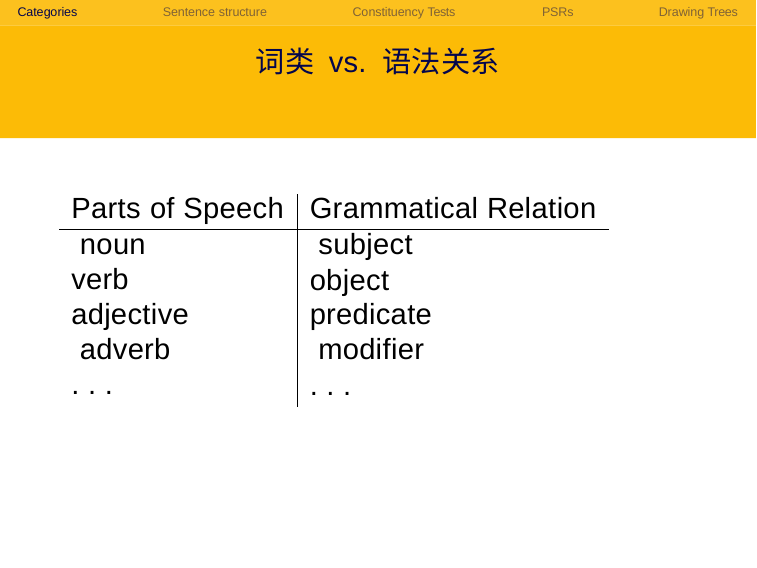

Categories	Sentence structure	Constituency Tests	PSRs	Drawing Trees
# 词类 vs. 语法关系
Parts of Speech  noun
verb  adjective  adverb
. . .
Grammatical Relation  subject

object  predicate  modifier
. . .